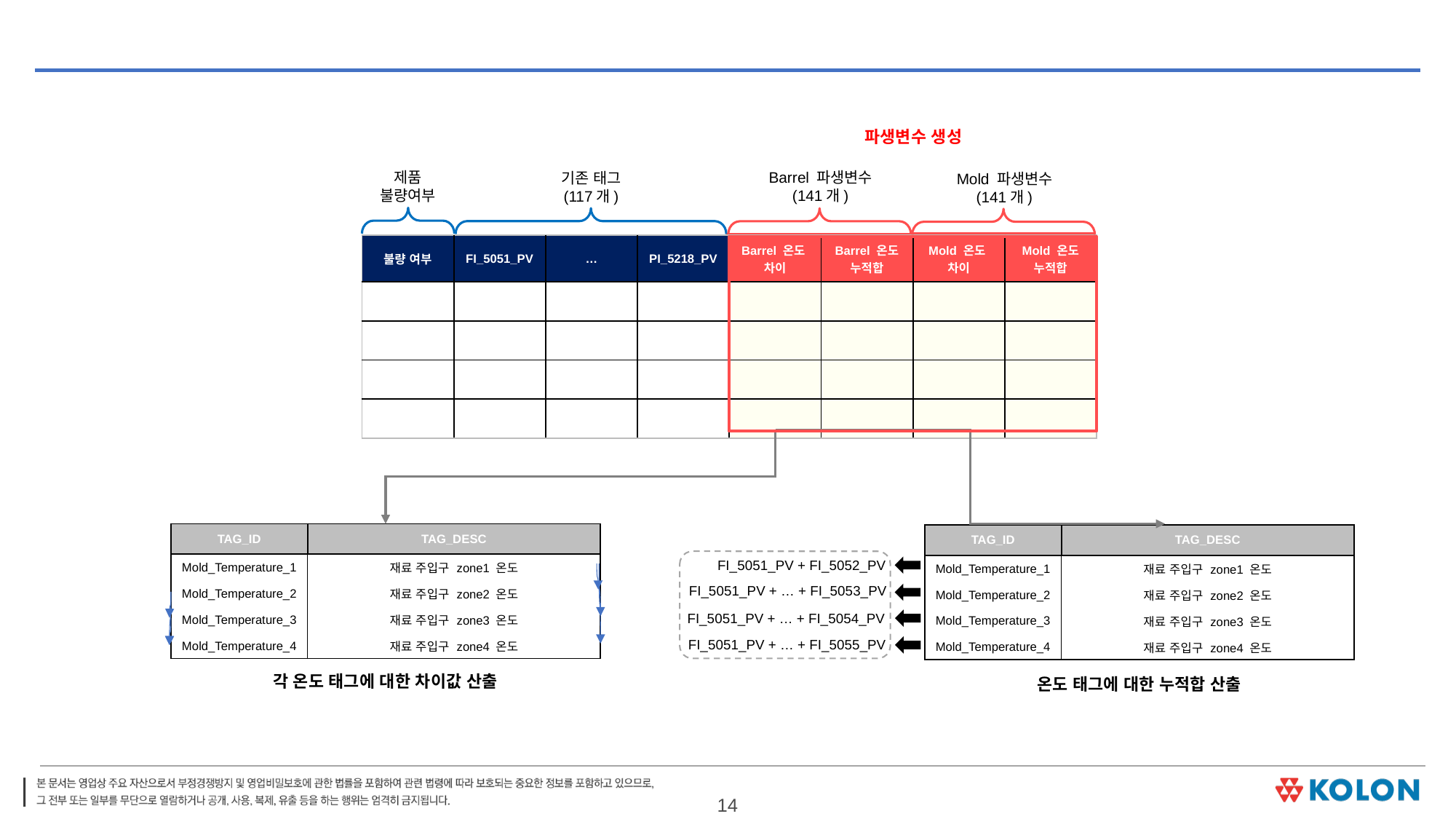

#

파생변수 생성

Barrel 파생변수
(141개)
제품
불량여부
기존 태그
(117개)
Mold 파생변수
(141개)

| 불량 여부 | FI\_5051\_PV | … | PI\_5218\_PV | Barrel 온도 차이 | Barrel 온도 누적합 | Mold 온도 차이 | Mold 온도 누적합 |
| --- | --- | --- | --- | --- | --- | --- | --- |
|  |  |  |  |  |  |  |  |
|  |  |  |  |  |  |  |  |
|  |  |  |  |  |  |  |  |
|  |  |  |  |  |  |  |  |

| TAG\_ID | TAG\_DESC |
| --- | --- |
| Mold\_Temperature\_1 | 재료 주입구 zone1 온도 |
| Mold\_Temperature\_2 | 재료 주입구 zone2 온도 |
| Mold\_Temperature\_3 | 재료 주입구 zone3 온도 |
| Mold\_Temperature\_4 | 재료 주입구 zone4 온도 |
| TAG\_ID | TAG\_DESC |
| --- | --- |
| Mold\_Temperature\_1 | 재료 주입구 zone1 온도 |
| Mold\_Temperature\_2 | 재료 주입구 zone2 온도 |
| Mold\_Temperature\_3 | 재료 주입구 zone3 온도 |
| Mold\_Temperature\_4 | 재료 주입구 zone4 온도 |
FI_5051_PV + FI_5052_PV

FI_5051_PV + … + FI_5053_PV

FI_5051_PV + … + FI_5054_PV

FI_5051_PV + … + FI_5055_PV

각 온도 태그에 대한 차이값 산출
온도 태그에 대한 누적합 산출